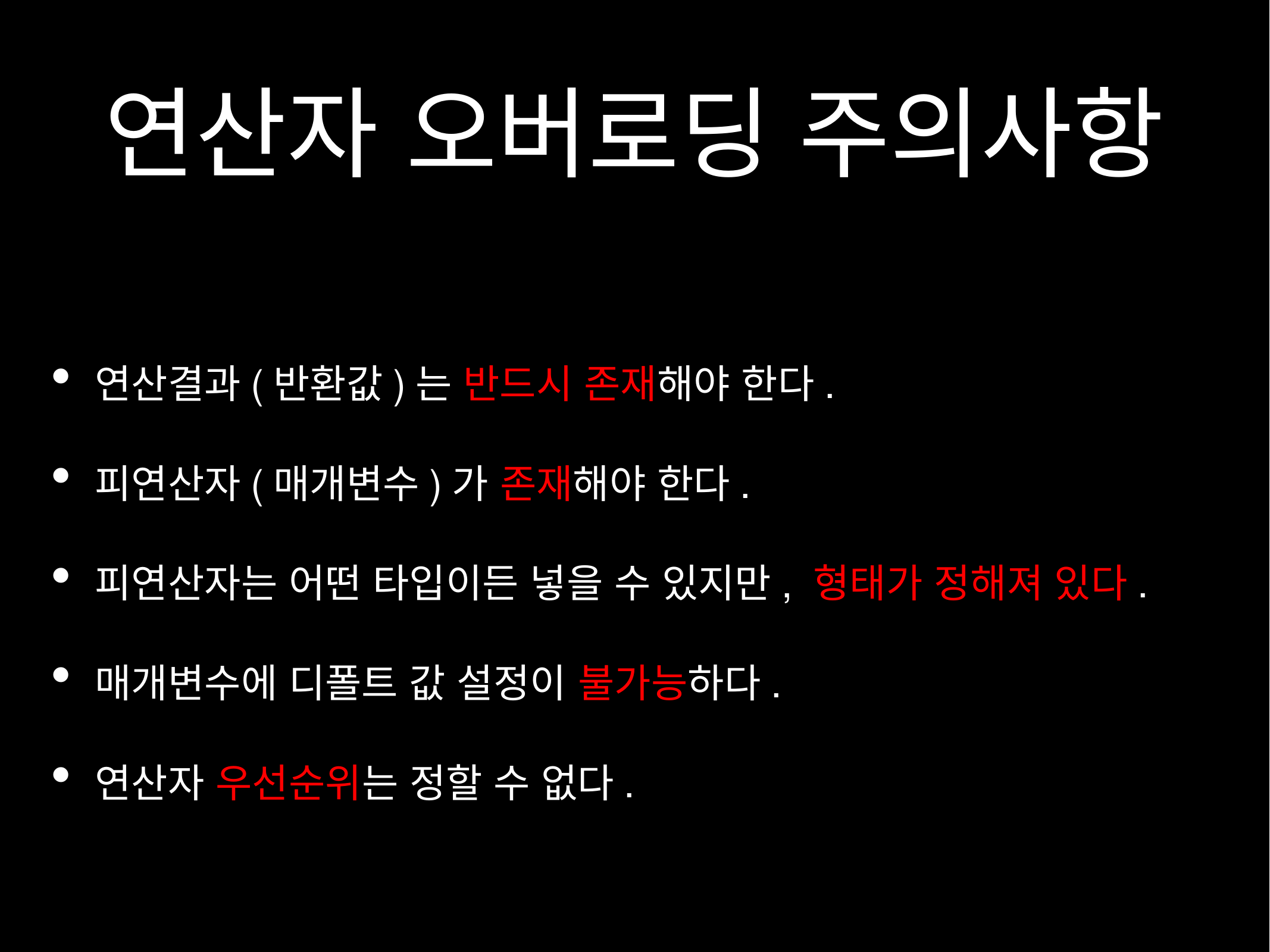

# 연산자 오버로딩 주의사항
연산결과(반환값)는 반드시 존재해야 한다.
피연산자(매개변수)가 존재해야 한다.
피연산자는 어떤 타입이든 넣을 수 있지만, 형태가 정해져 있다.
매개변수에 디폴트 값 설정이 불가능하다.
연산자 우선순위는 정할 수 없다.